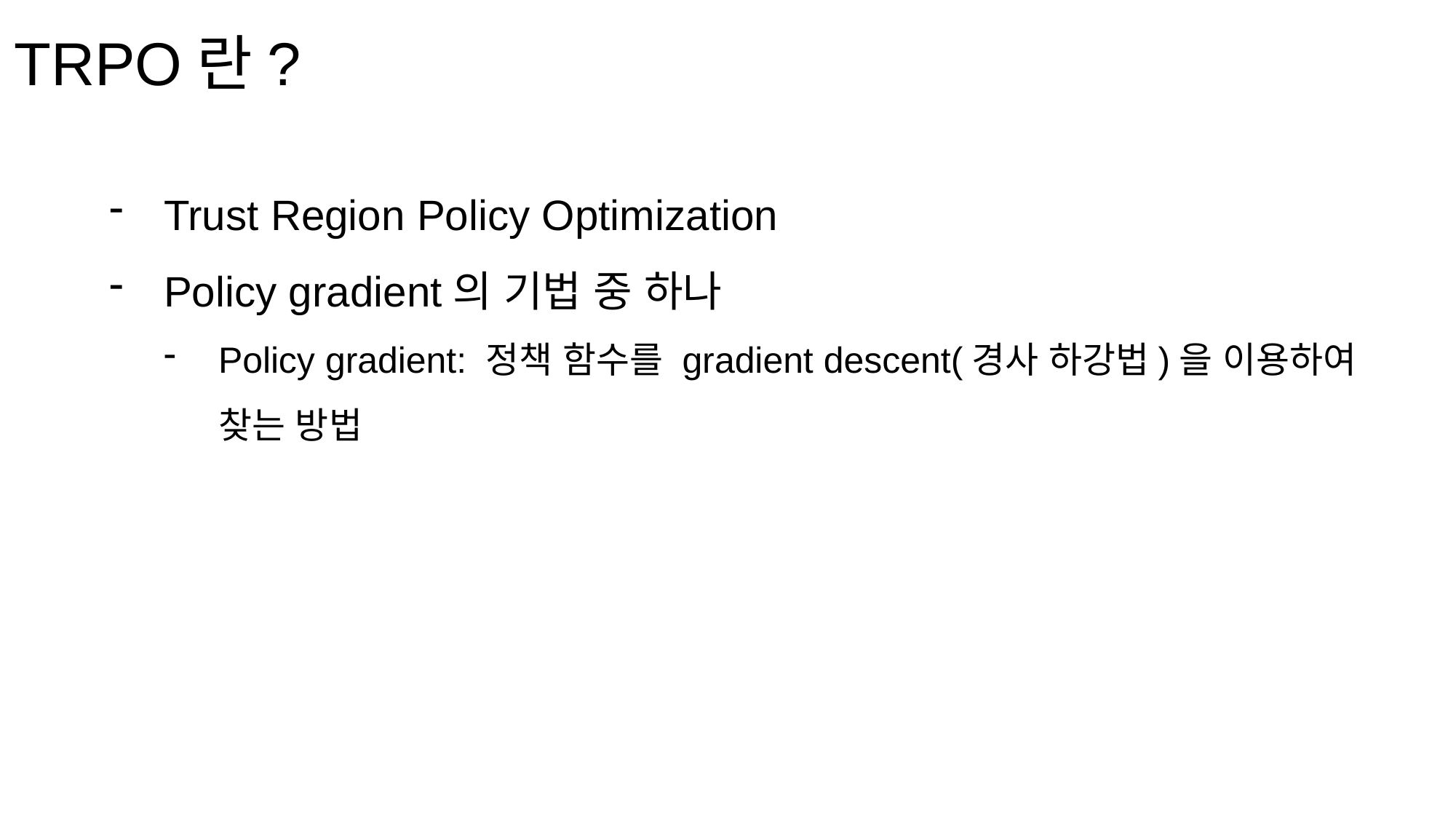

TRPO란?
Trust Region Policy Optimization
Policy gradient의 기법 중 하나
Policy gradient: 정책 함수를 gradient descent(경사 하강법)을 이용하여 찾는 방법